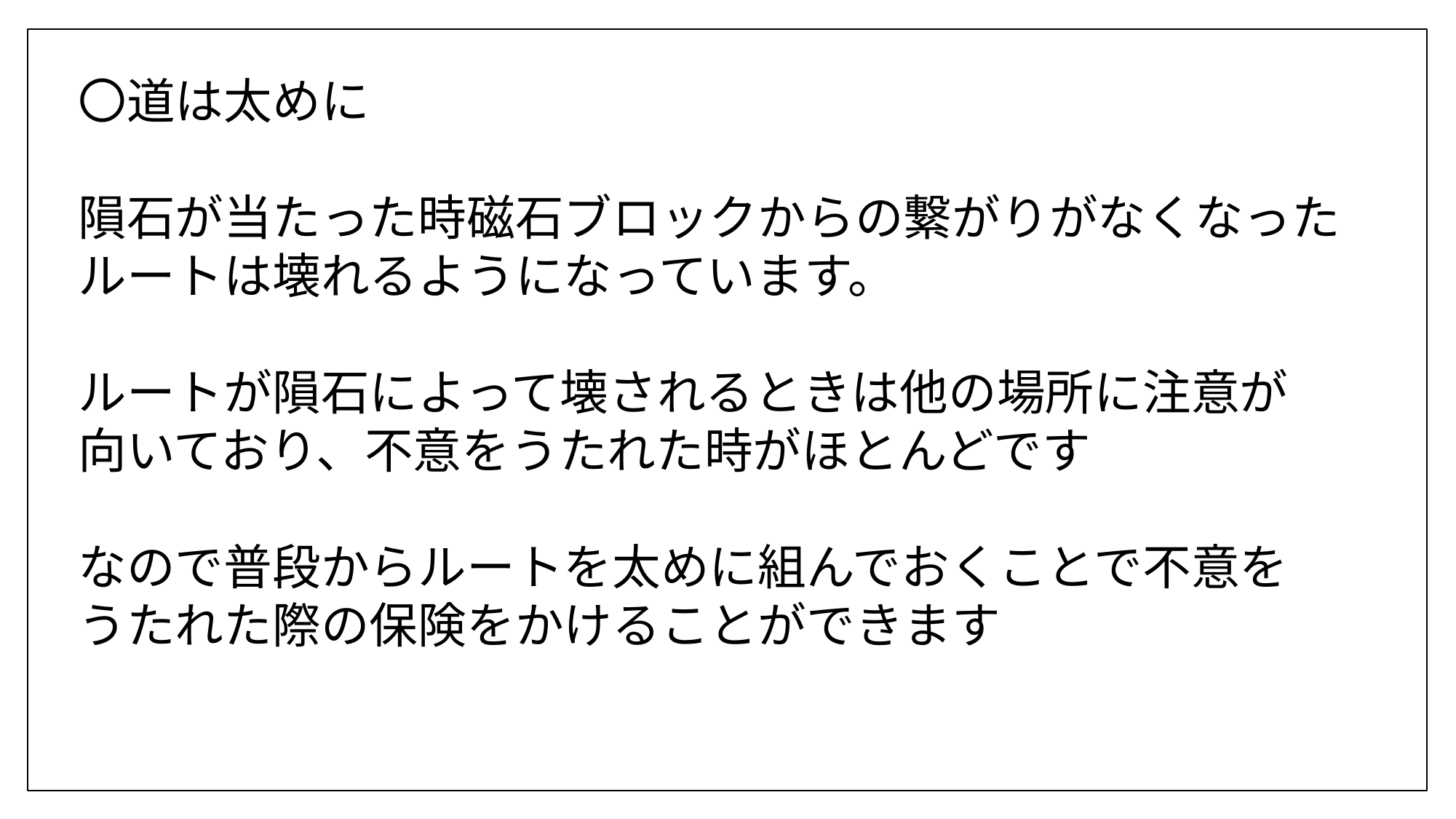

〇道は太めに

　隕石が当たった時磁石ブロックからの繋がりがなくなった
　ルートは壊れるようになっています。

　ルートが隕石によって壊されるときは他の場所に注意が
　向いており、不意をうたれた時がほとんどです

　なので普段からルートを太めに組んでおくことで不意を
　うたれた際の保険をかけることができます